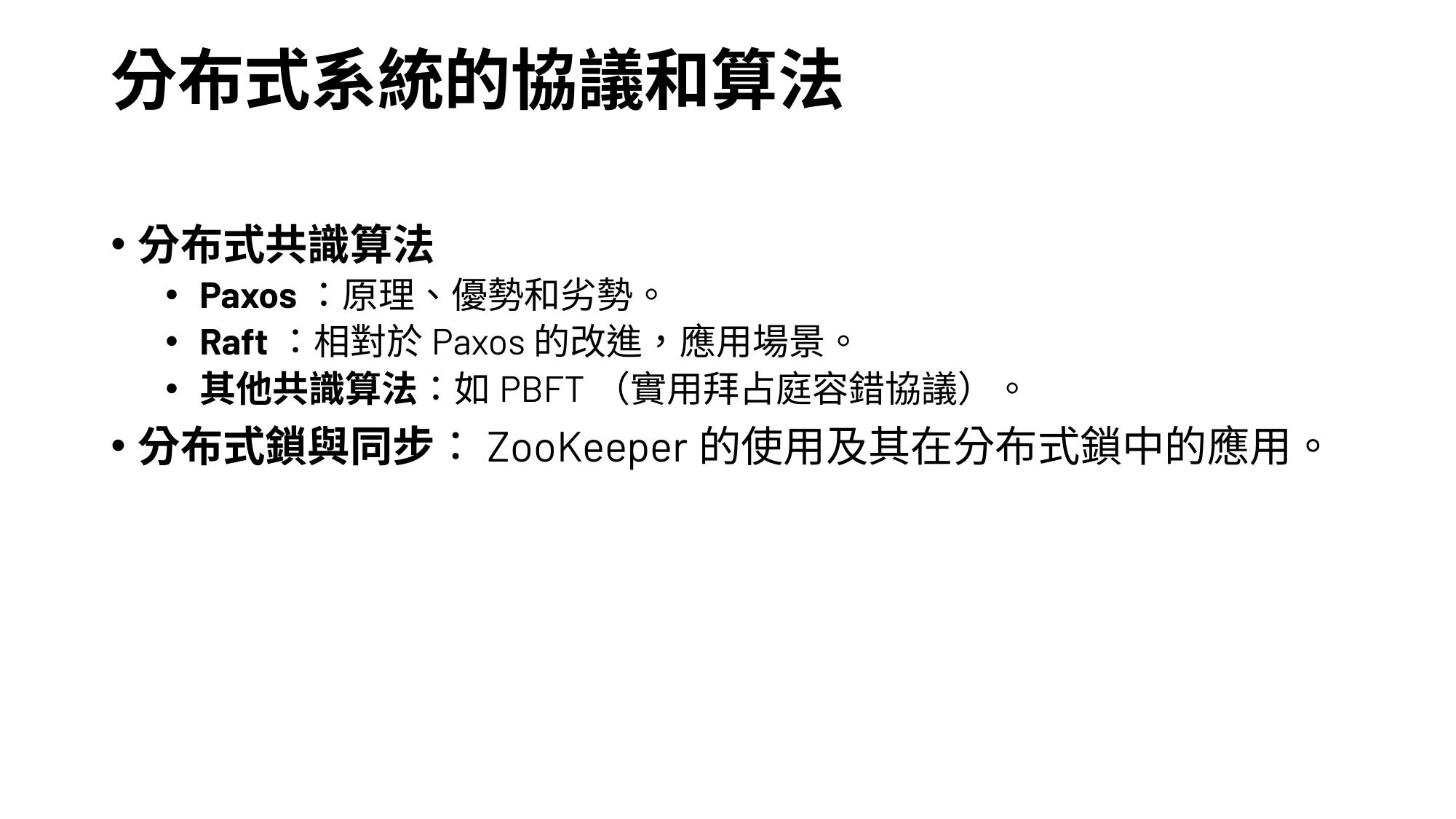

# 分布式系統的協議和算法
分布式共識算法
Paxos：原理、優勢和劣勢。
Raft：相對於Paxos的改進，應用場景。
其他共識算法：如PBFT（實用拜占庭容錯協議）。
分布式鎖與同步：ZooKeeper的使用及其在分布式鎖中的應用。